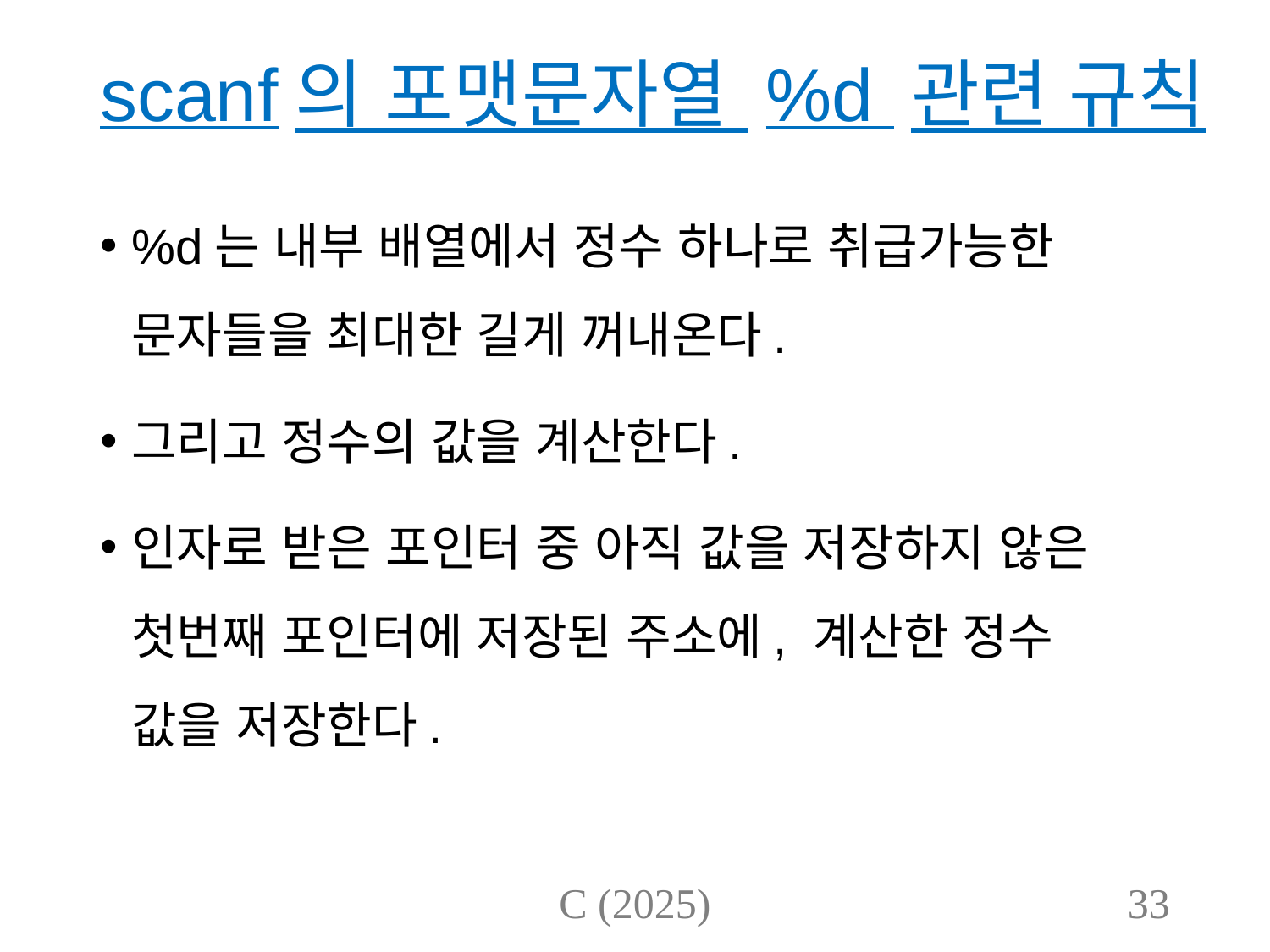

# scanf의 포맷문자열 %d 관련 규칙
%d는 내부 배열에서 정수 하나로 취급가능한
문자들을 최대한 길게 꺼내온다.
그리고 정수의 값을 계산한다.
인자로 받은 포인터 중 아직 값을 저장하지 않은
첫번째 포인터에 저장된 주소에, 계산한 정수
값을 저장한다.
C (2025)
33